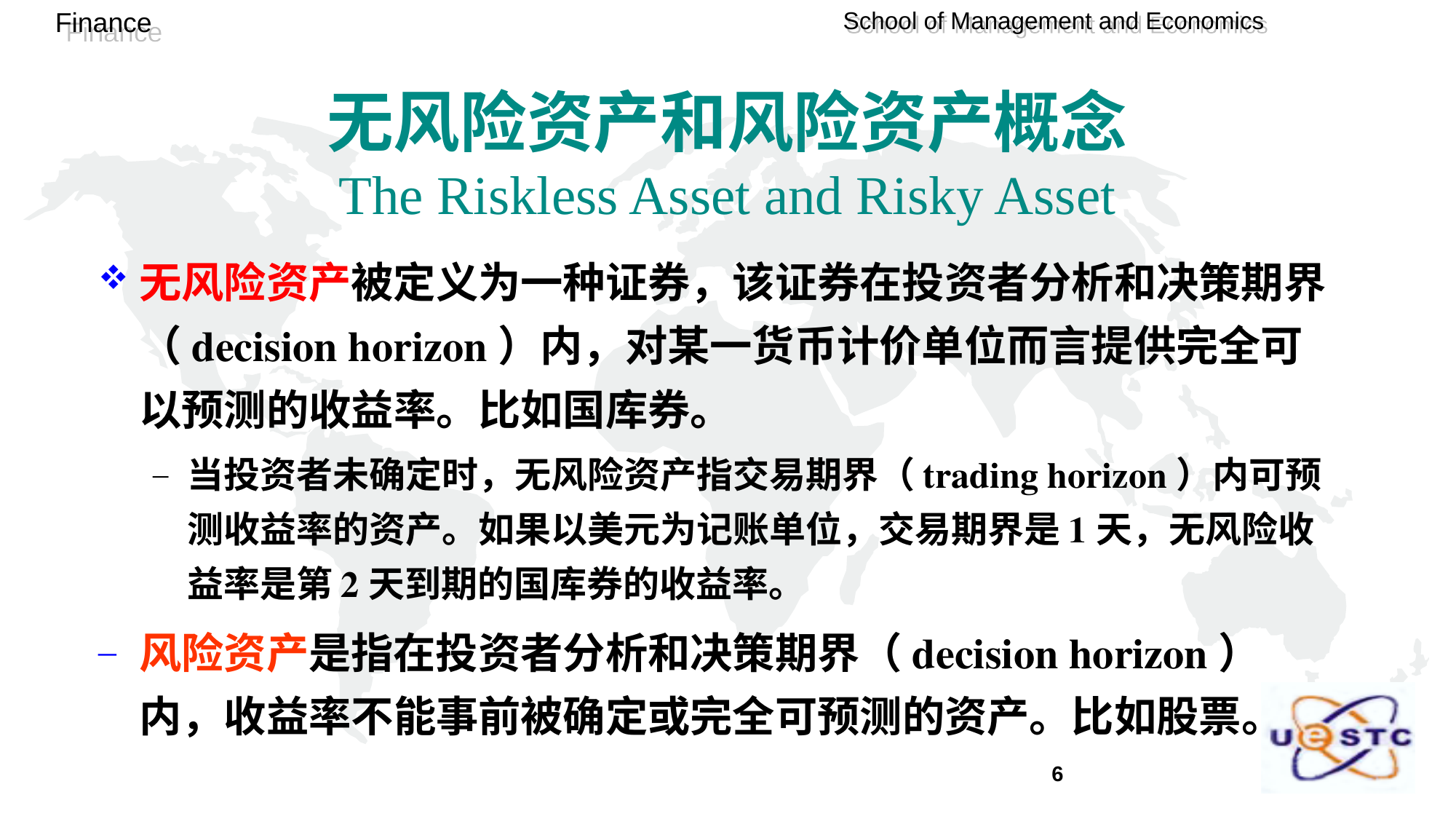

# 无风险资产和风险资产概念 The Riskless Asset and Risky Asset
无风险资产被定义为一种证券，该证券在投资者分析和决策期界（decision horizon）内，对某一货币计价单位而言提供完全可以预测的收益率。比如国库券。
当投资者未确定时，无风险资产指交易期界（trading horizon）内可预测收益率的资产。如果以美元为记账单位，交易期界是1天，无风险收益率是第2天到期的国库券的收益率。
风险资产是指在投资者分析和决策期界（decision horizon）内，收益率不能事前被确定或完全可预测的资产。比如股票。